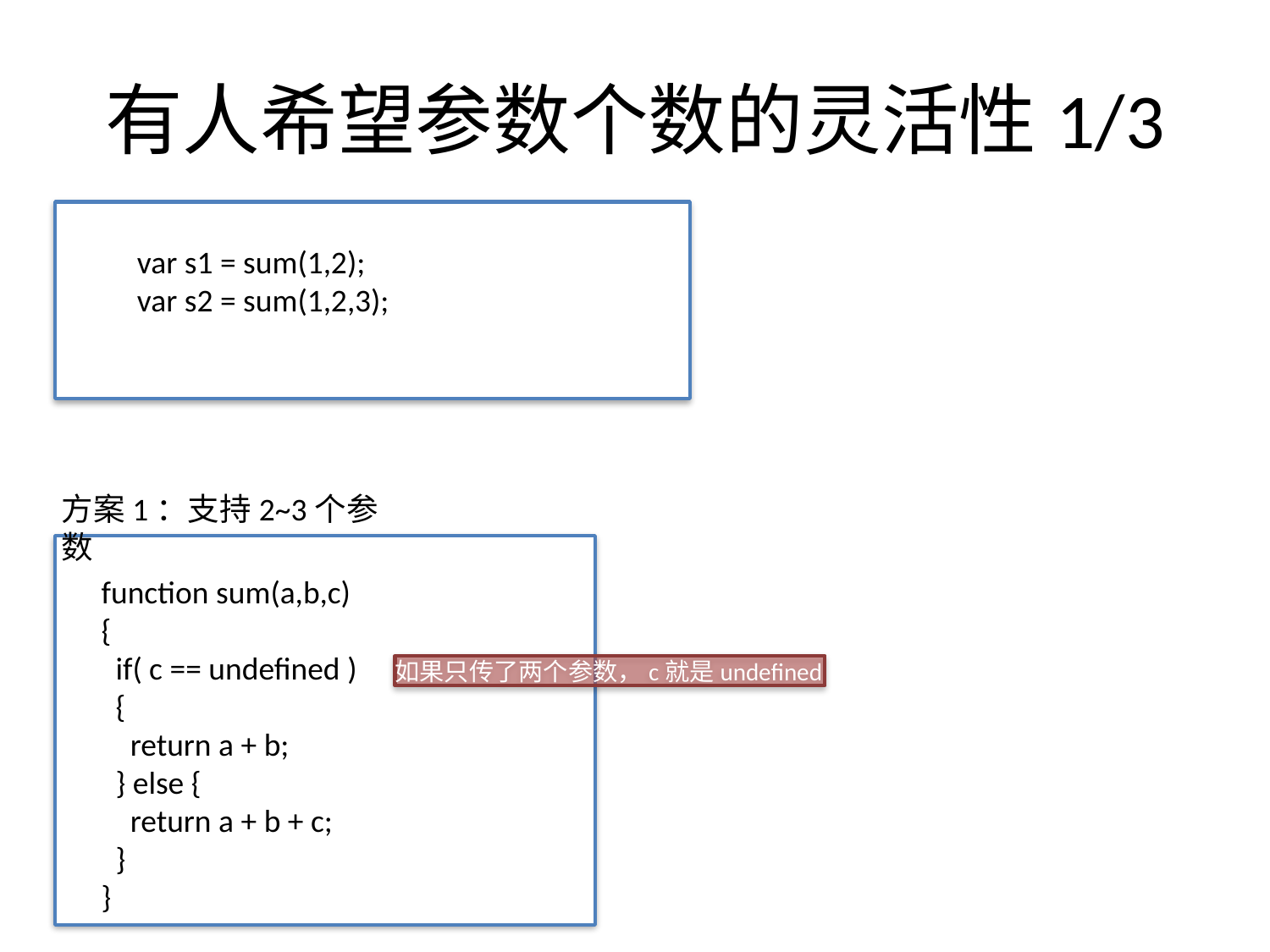

# 有人希望参数个数的灵活性1/3

var s1 = sum(1,2);
var s2 = sum(1,2,3);

方案1：支持2~3个参数

function sum(a,b,c)
{
  if( c == undefined )
  {
    return a + b;
  } else {
    return a + b + c;
  }
}
如果只传了两个参数，c就是undefined